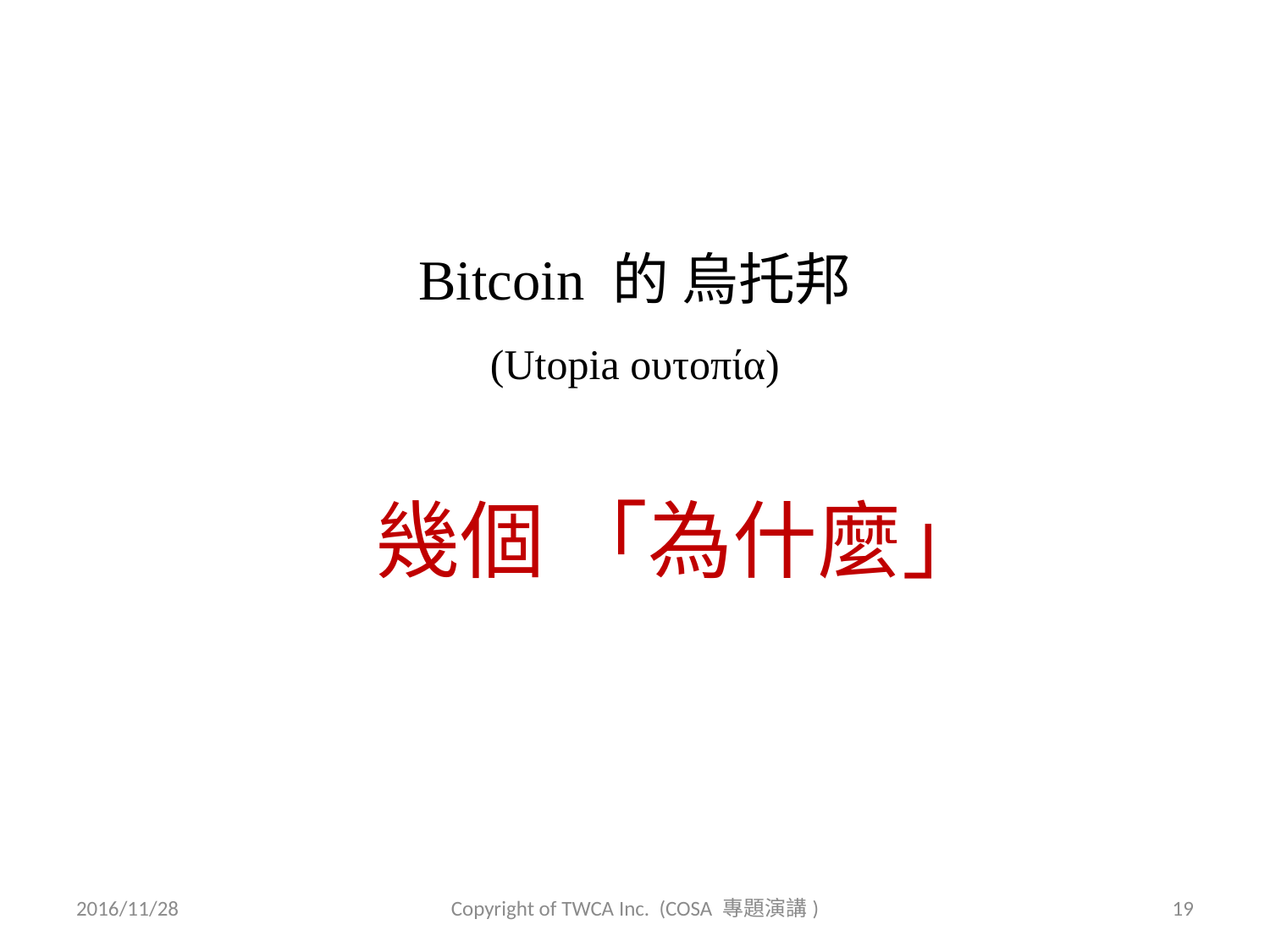

Bitcoin 的 烏托邦
(Utopia ουτοπία)
幾個 「為什麼」
2016/11/28
Copyright of TWCA Inc.  (COSA 專題演講)
19